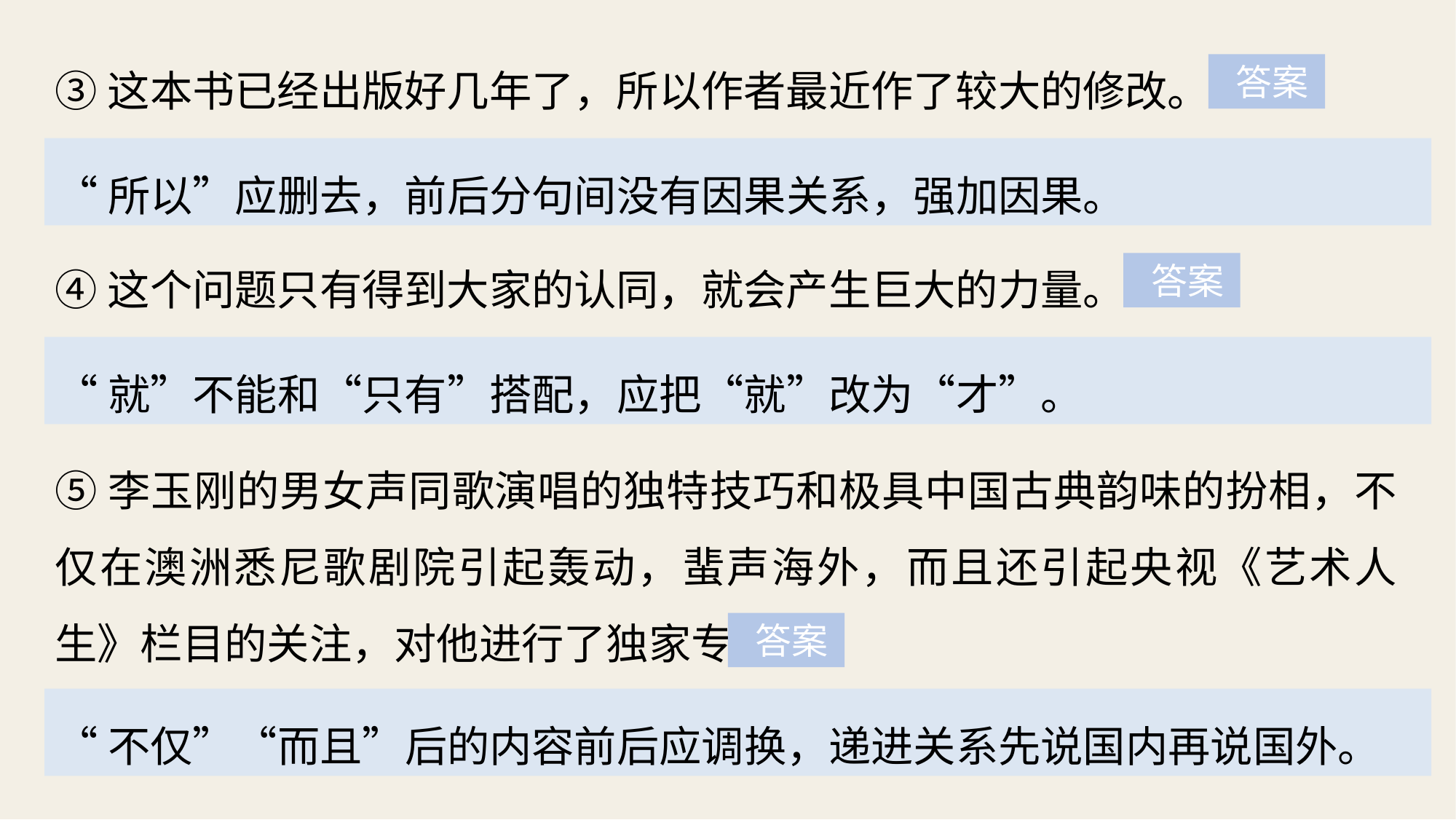

③这本书已经出版好几年了，所以作者最近作了较大的修改。
 答案
“所以”应删去，前后分句间没有因果关系，强加因果。
④这个问题只有得到大家的认同，就会产生巨大的力量。
 答案
“就”不能和“只有”搭配，应把“就”改为“才”。
⑤李玉刚的男女声同歌演唱的独特技巧和极具中国古典韵味的扮相，不仅在澳洲悉尼歌剧院引起轰动，蜚声海外，而且还引起央视《艺术人生》栏目的关注，对他进行了独家专访。
 答案
“不仅”“而且”后的内容前后应调换，递进关系先说国内再说国外。